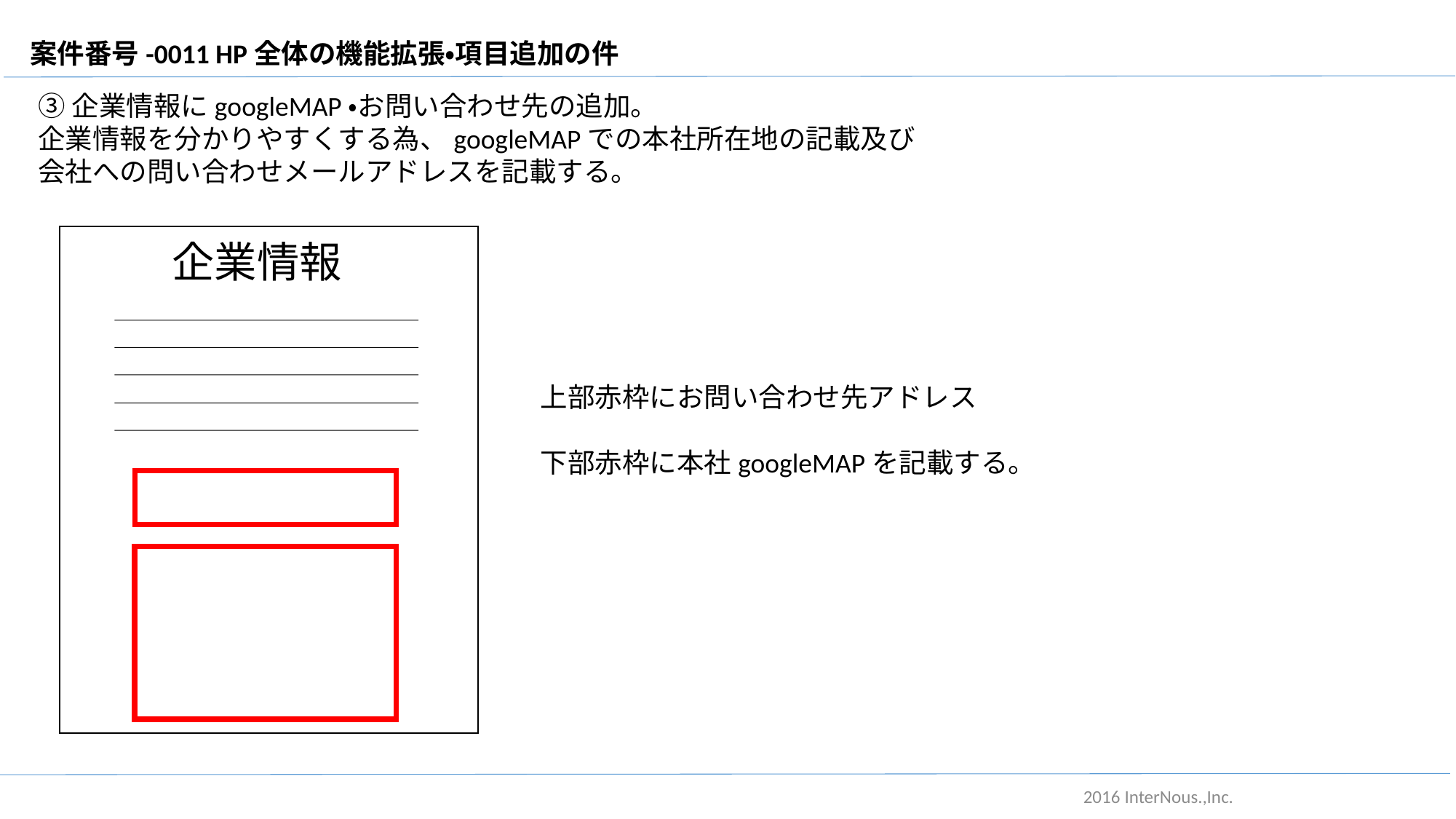

案件番号-0011 HP全体の機能拡張・項目追加の件
③企業情報にgoogleMAP・お問い合わせ先の追加。
企業情報を分かりやすくする為、googleMAPでの本社所在地の記載及び
会社への問い合わせメールアドレスを記載する。

企業情報
上部赤枠にお問い合わせ先アドレス

下部赤枠に本社googleMAPを記載する。

2016 InterNous.,Inc.